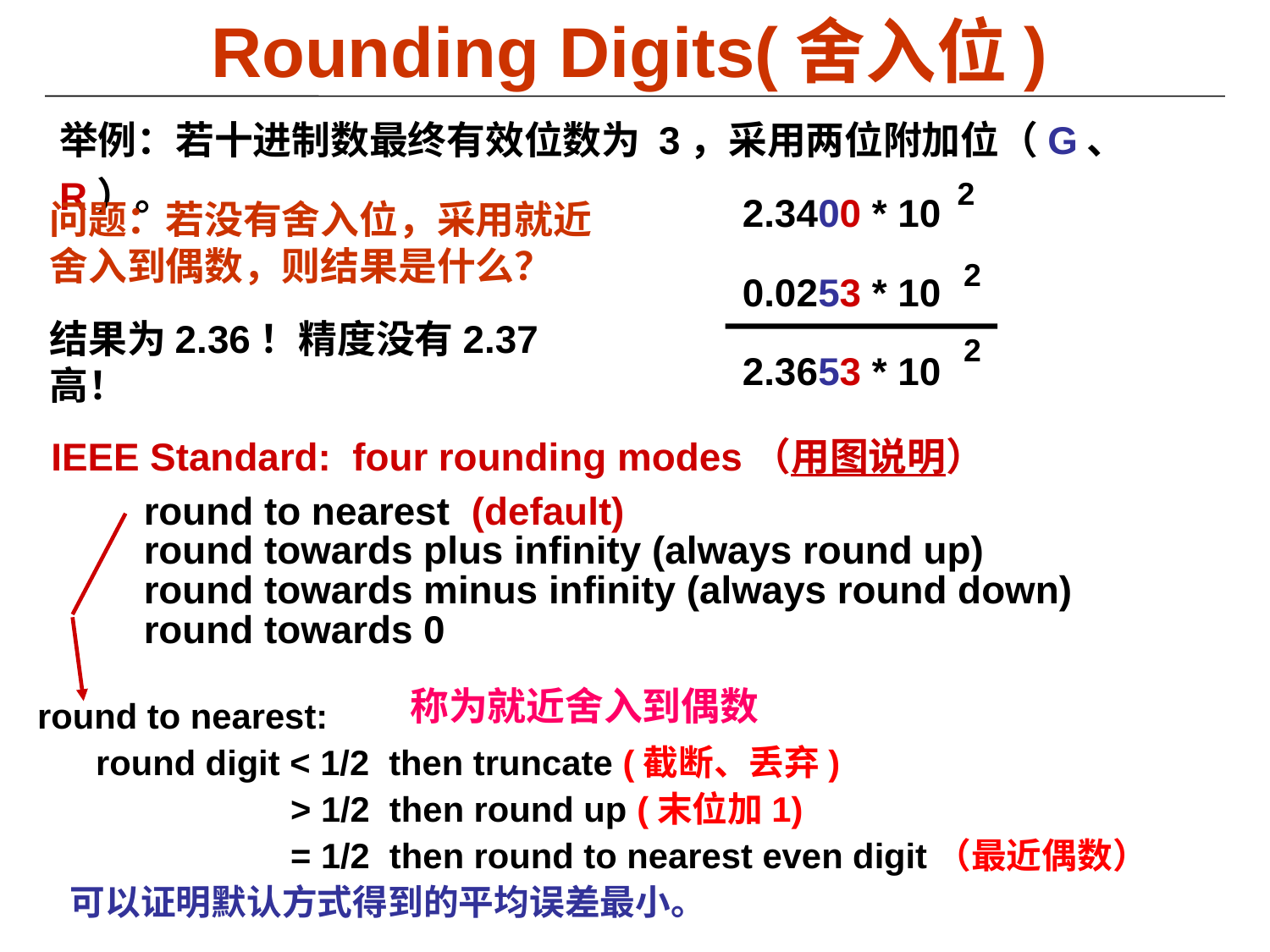

Rounding Digits(舍入位)
举例：若十进制数最终有效位数为 3，采用两位附加位（G、R）。
2
问题：若没有舍入位，采用就近舍入到偶数，则结果是什么？
  2.3400 * 10

  0.0253 * 10

  2.3653 * 10
2
结果为2.36！精度没有2.37高！

2

IEEE Standard:  four rounding modes（用图说明）
round to nearest  (default)
round towards plus infinity (always round up)
round towards minus infinity (always round down)
round towards 0

称为就近舍入到偶数
round to nearest:
      round digit < 1/2  then truncate (截断、丢弃)
                          > 1/2  then round up (末位加1)
                          = 1/2  then round to nearest even digit（最近偶数）
   可以证明默认方式得到的平均误差最小。